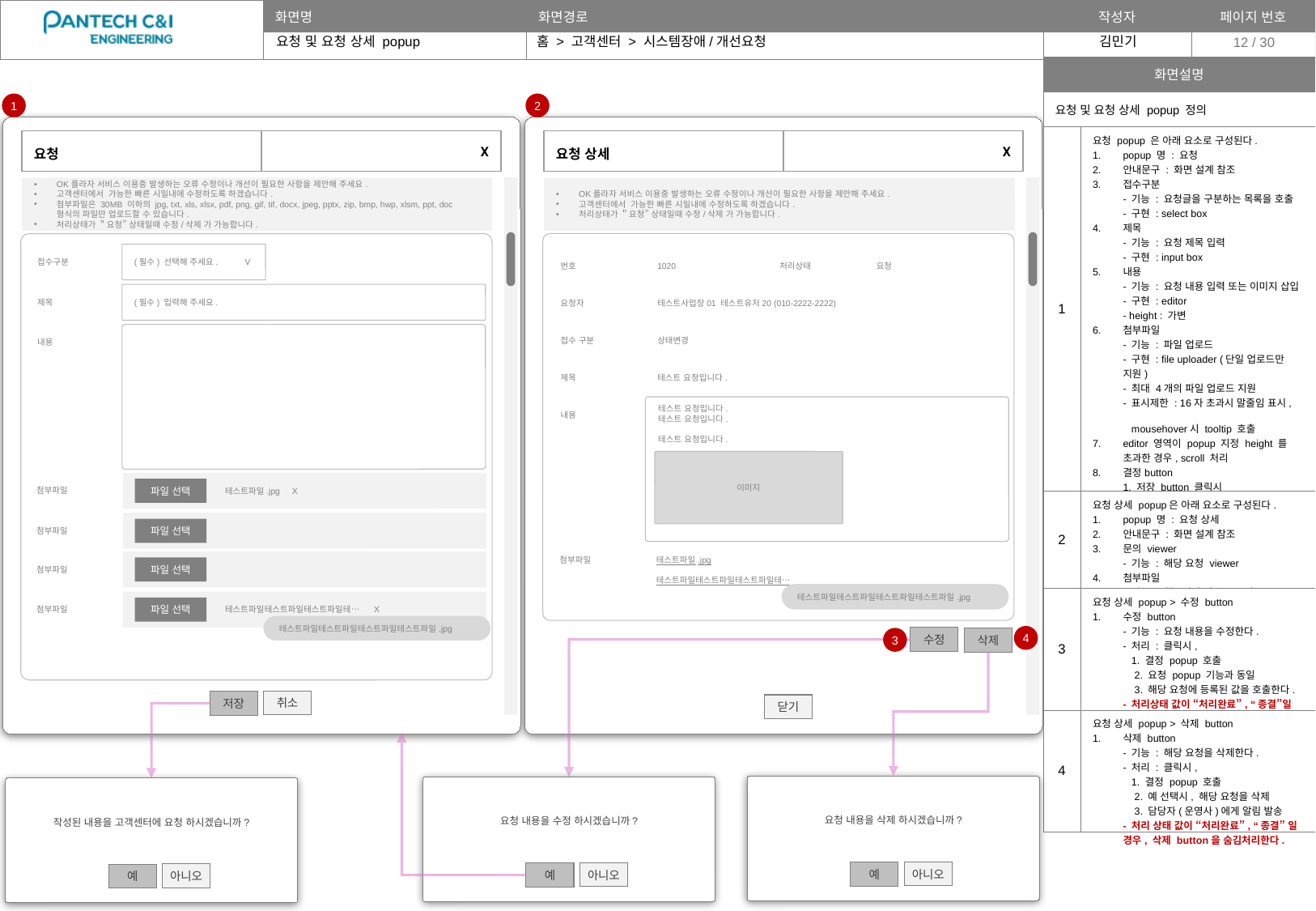

요청 및 요청 상세 popup
홈 > 고객센터 > 시스템장애/개선요청
12
| 화면설명 |  |
| --- | --- |
| 요청 및 요청 상세 popup 정의 |  |
| 1 | 요청 popup 은 아래 요소로 구성된다. popup 명 : 요청 안내문구 : 화면 설계 참조 접수구분 - 기능 : 요청글을 구분하는 목록을 호출 - 구현 : select box 제목 - 기능 : 요청 제목 입력 - 구현 : input box 내용 - 기능 : 요청 내용 입력 또는 이미지 삽입 - 구현 : editor - height : 가변 첨부파일 - 기능 : 파일 업로드 - 구현 : file uploader (단일 업로드만 지원) - 최대 4개의 파일 업로드 지원 - 표시제한 : 16자 초과시 말줄임 표시, mousehover시 tooltip 호출 editor 영역이 popup 지정 height 를 초과한 경우, scroll 처리 결정button 1. 저장 button 클릭시 - 결정 popup 호출 - 입력된 값을 저장 - 해당 고객사의 담당자(운영사)에게 알림 발송 - 현재 popup을 닫는다. |
| 2 | 요청 상세 popup은 아래 요소로 구성된다. popup 명 : 요청 상세 안내문구 : 화면 설계 참조 문의 viewer - 기능 : 해당 요청 viewer 첨부파일 - 기능 : 첨부파일 다운로드 기능 |
| 3 | 요청 상세 popup > 수정 button 수정 button - 기능 : 요청 내용을 수정한다. - 처리 : 클릭시, 1. 결정 popup 호출 2. 요청 popup 기능과 동일 3. 해당 요청에 등록된 값을 호출한다. - 처리상태 값이 “처리완료”, “종결”일 경우, 수정 button을 숨김처리한다. |
| 4 | 요청 상세 popup > 삭제 button 삭제 button - 기능 : 해당 요청을 삭제한다. - 처리 : 클릭시, 1. 결정 popup 호출 2. 예 선택시, 해당 요청을 삭제 3. 담당자(운영사)에게 알림 발송 - 처리 상태 값이 “처리완료”, “종결” 일 경우, 삭제 button을 숨김처리한다. |
1
2

| 요청 | X |
| --- | --- |
| 요청 상세 | X |
| --- | --- |

OK플라자 서비스 이용중 발생하는 오류 수정이나 개선이 필요한 사항을 제안해 주세요.
고객센터에서  가능한 빠른 시일내에 수정하도록 하겠습니다.
첨부파일은 30MB 이하의 jpg, txt, xls, xlsx, pdf, png, gif, tif, docx, jpeg, pptx, zip, bmp, hwp, xlsm, ppt, doc 형식의 파일만 업로드할 수 있습니다.
처리상태가 ＂요청” 상태일때 수정/삭제 가 가능합니다.
OK플라자 서비스 이용중 발생하는 오류 수정이나 개선이 필요한 사항을 제안해 주세요.
고객센터에서  가능한 빠른 시일내에 수정하도록 하겠습니다.
처리상태가 ＂요청” 상태일때 수정/삭제 가 가능합니다.

접수구분
(필수) 선택해 주세요.           V
번호
1020
처리상태
요청
제목
(필수) 입력해 주세요.
요청자
테스트사업장01 테스트유저20 (010-2222-2222)
접수 구분
상태변경
내용

제목
테스트 요청입니다.
내용
테스트 요청입니다.
테스트 요청입니다.

테스트 요청입니다.

이미지

첨부파일
파일 선택
테스트파일.jpg     X

첨부파일
파일 선택

첨부파일
테스트파일.jpg

테스트파일테스트파일테스트파일테⋯

첨부파일
파일 선택

테스트파일테스트파일테스트파일테스트파일.jpg

첨부파일
파일 선택
테스트파일테스트파일테스트파일테⋯     X
테스트파일테스트파일테스트파일테스트파일.jpg
4
수정
3
삭제
취소
저장
닫기

요청 내용을 삭제 하시겠습니까?

요청 내용을 수정 하시겠습니까?

작성된 내용을 고객센터에 요청 하시겠습니까?

아니오
예
아니오
예
아니오
예